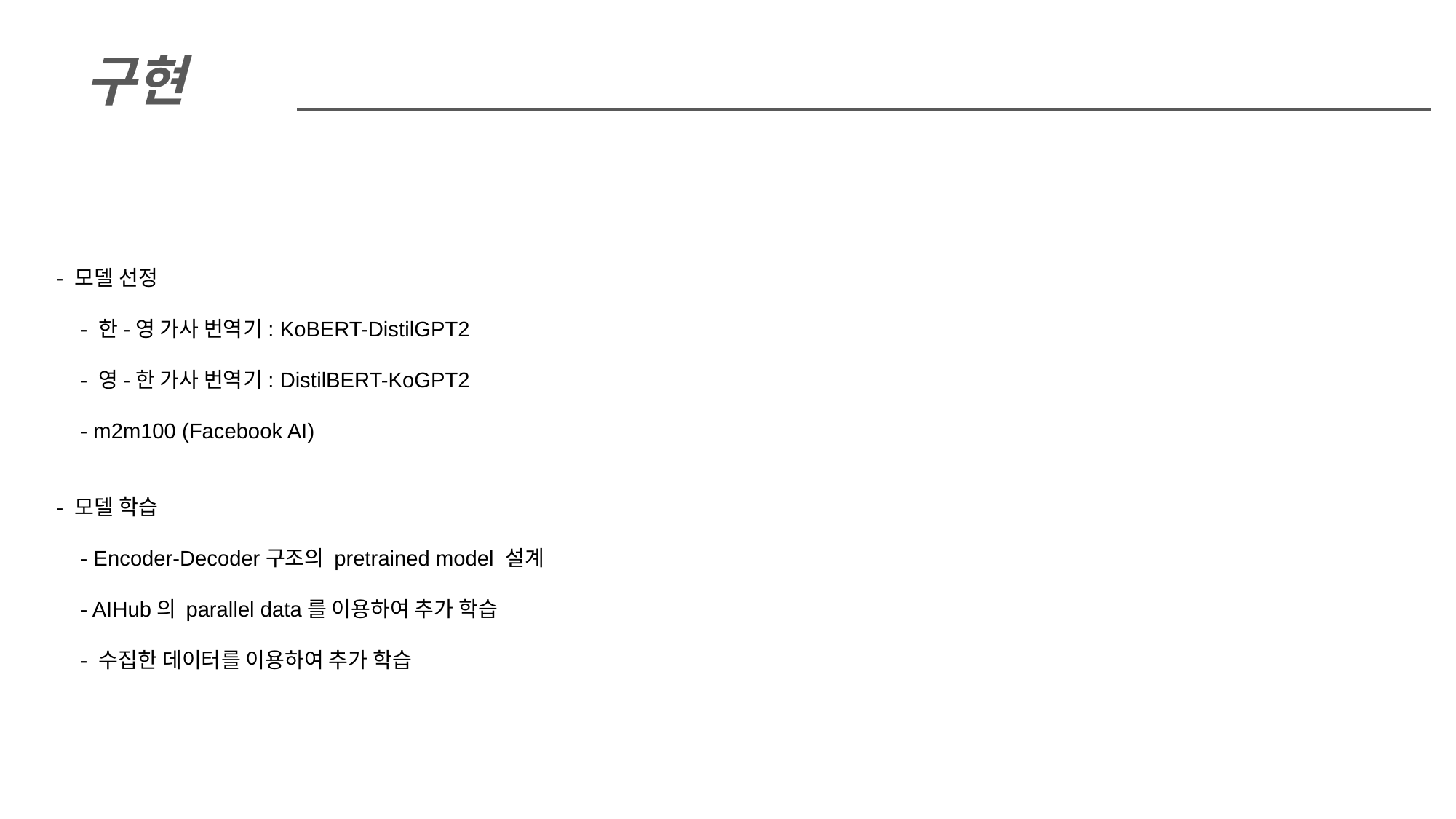

구현

- 모델 선정

    - 한-영 가사 번역기: KoBERT-DistilGPT2

    - 영-한 가사 번역기: DistilBERT-KoGPT2

    - m2m100 (Facebook AI)

- 모델 학습

    - Encoder-Decoder구조의 pretrained model 설계

    - AIHub의 parallel data를 이용하여 추가 학습

    - 수집한 데이터를 이용하여 추가 학습